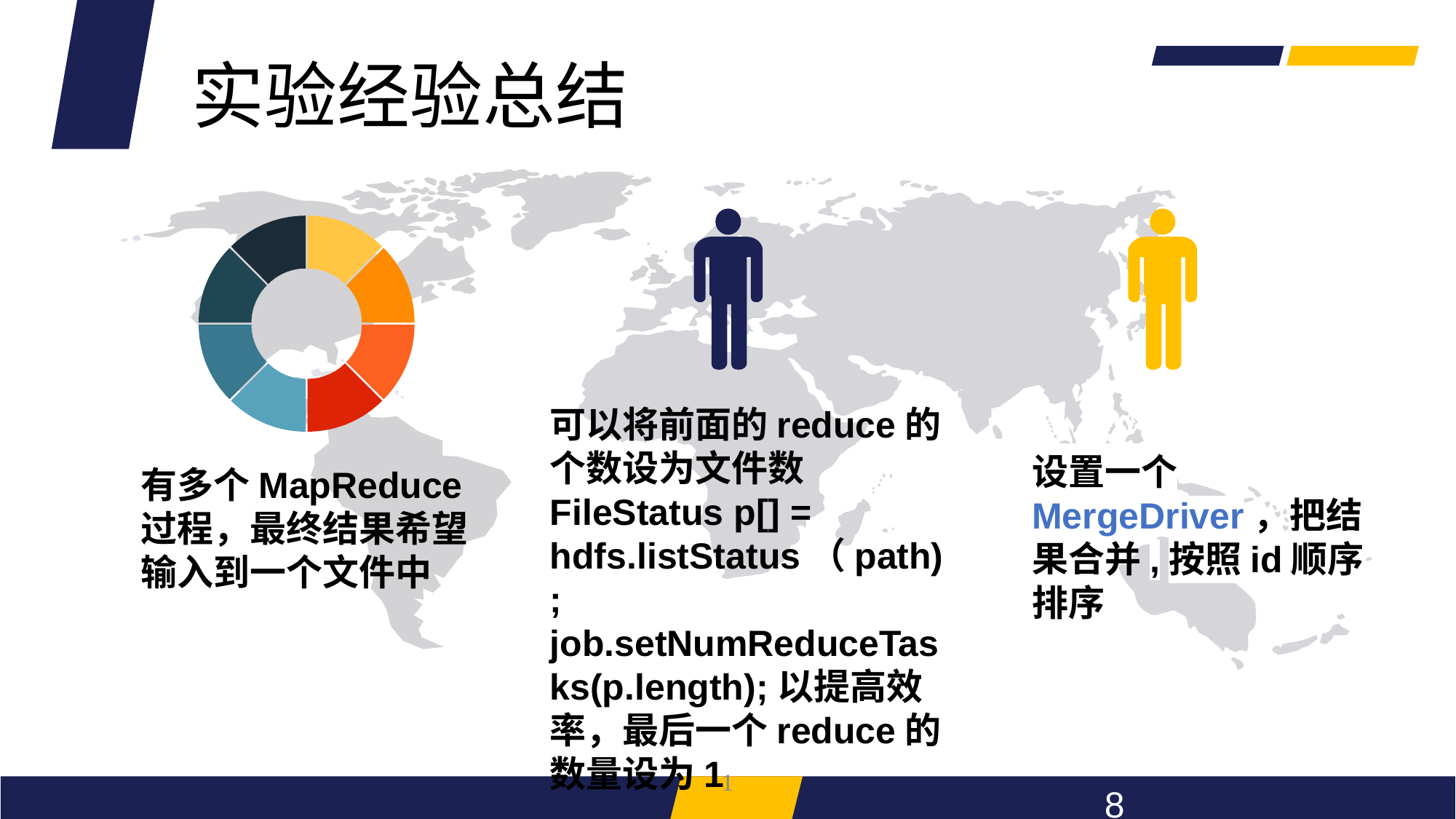

实验经验总结

### Chart

| Category | 销售额 |
|---|---|
| 第一季度 | 12.5 |
| 第二季度 | 12.5 |
| 第三季度 | 12.5 |
| 第四季度 | 12.5 |
| 第五季度 | 12.5 |
| 第六季度 | 12.5 |
| 第七季度 | 12.5 |
| 第八季度 | 12.5 |
可以将前面的reduce的个数设为文件数FileStatus p[] = hdfs.listStatus（path);
job.setNumReduceTasks(p.length);以提高效率，最后一个reduce的数量设为1
设置一个MergeDriver，把结果合并,按照id顺序排序
有多个MapReduce过程，最终结果希望输入到一个文件中
1
13
8